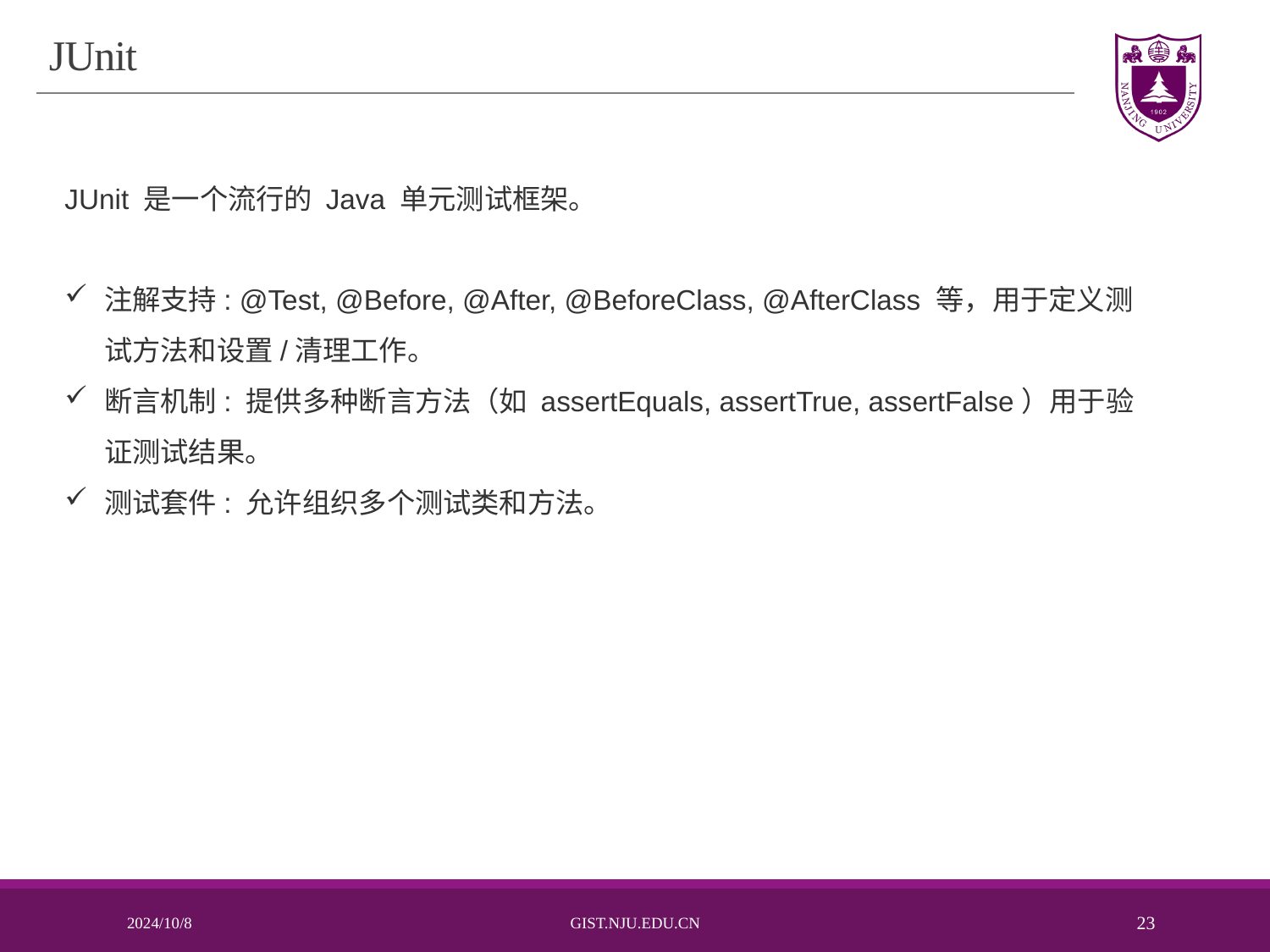

# JUnit
JUnit 是一个流行的 Java 单元测试框架。

注解支持: @Test, @Before, @After, @BeforeClass, @AfterClass 等，用于定义测试方法和设置/清理工作。
断言机制: 提供多种断言方法（如 assertEquals, assertTrue, assertFalse）用于验证测试结果。
测试套件: 允许组织多个测试类和方法。
//测试夹具定义
//测试用例定义
2024/10/8
Gist.nju.edu.cn
23